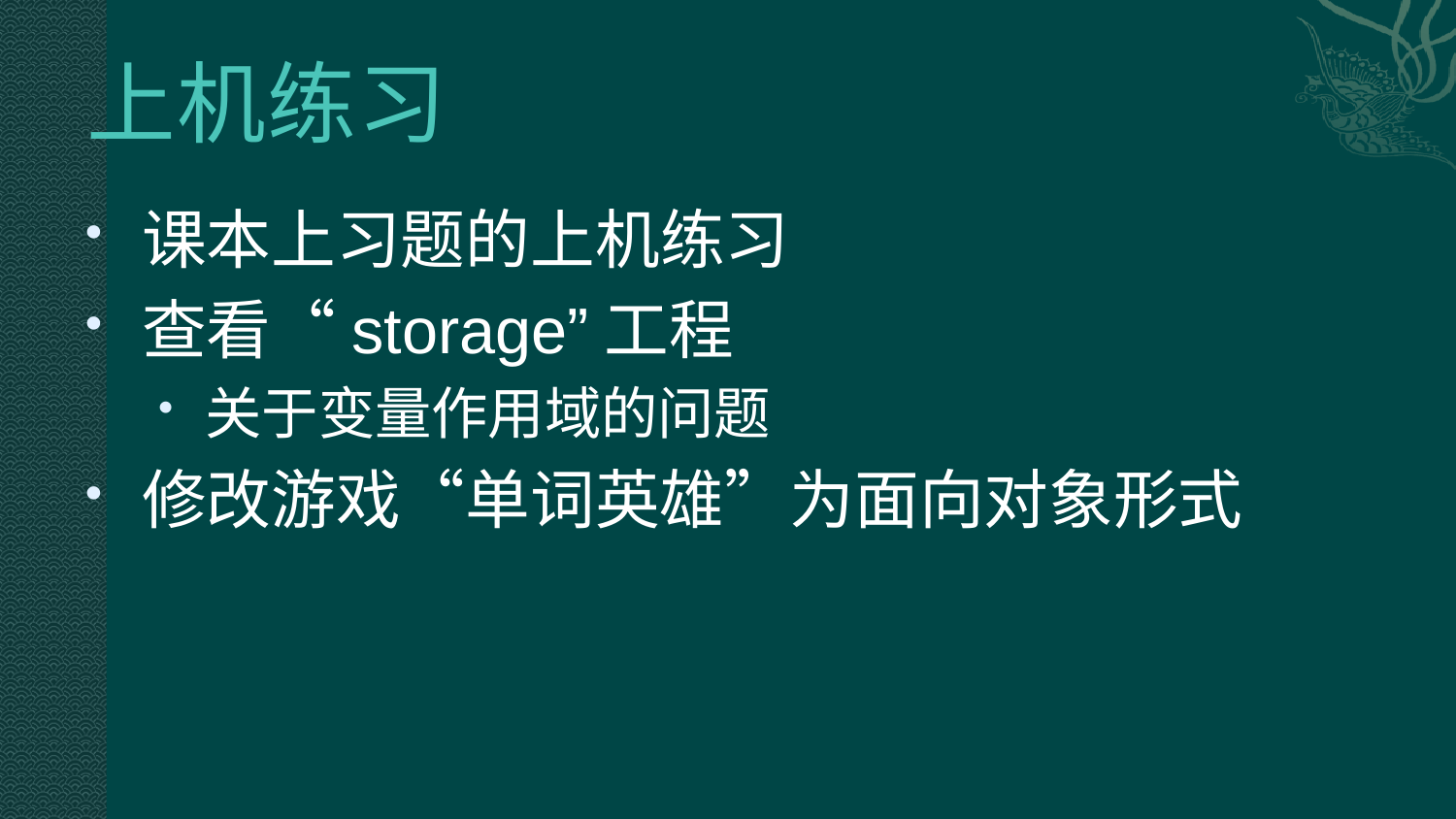

# 上机练习
课本上习题的上机练习
查看“storage”工程
关于变量作用域的问题
修改游戏“单词英雄”为面向对象形式